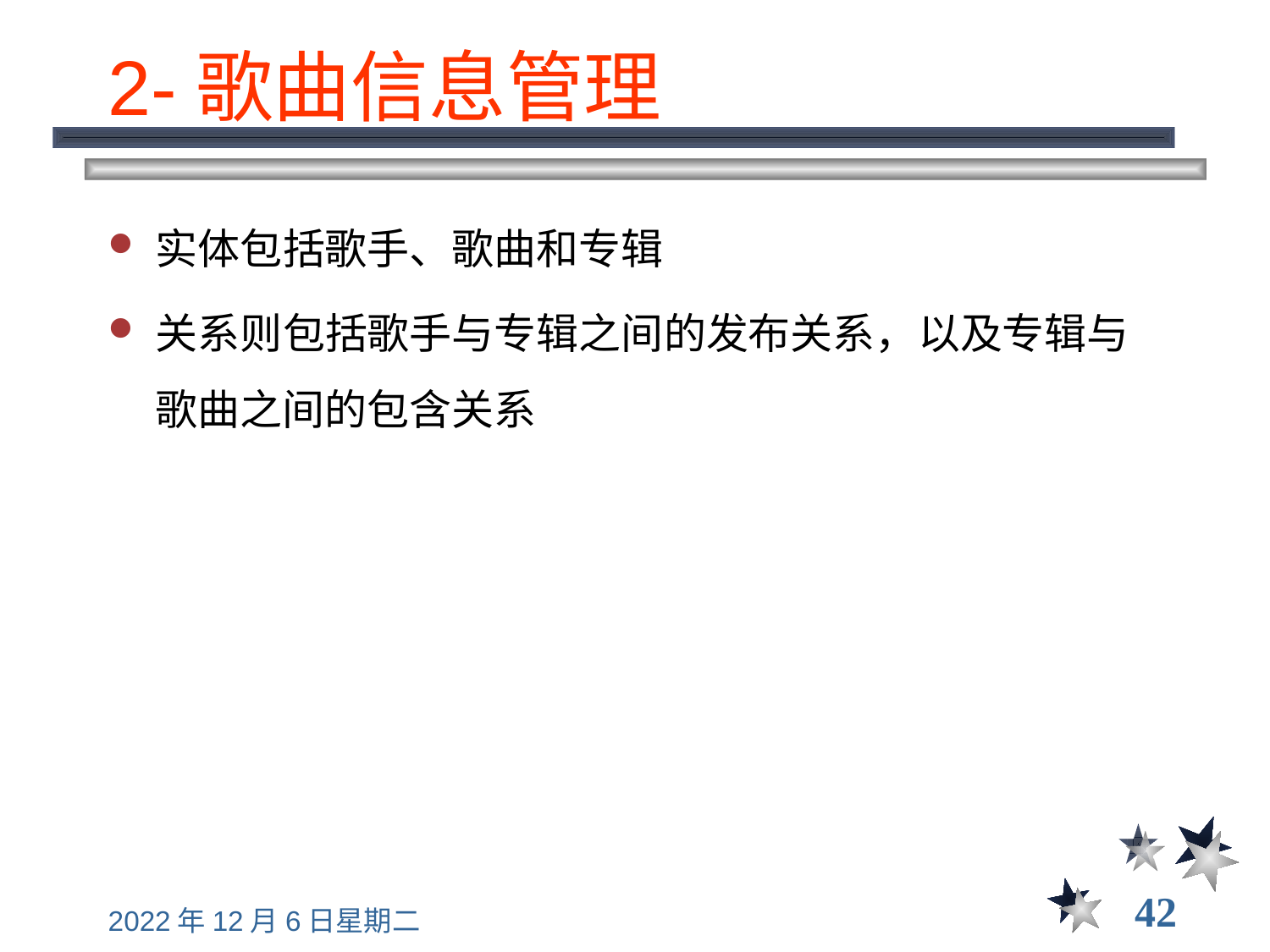

# 2-歌曲信息管理
实体包括歌手、歌曲和专辑
关系则包括歌手与专辑之间的发布关系，以及专辑与歌曲之间的包含关系
42
2022年12月6日星期二
大数据管理----前言